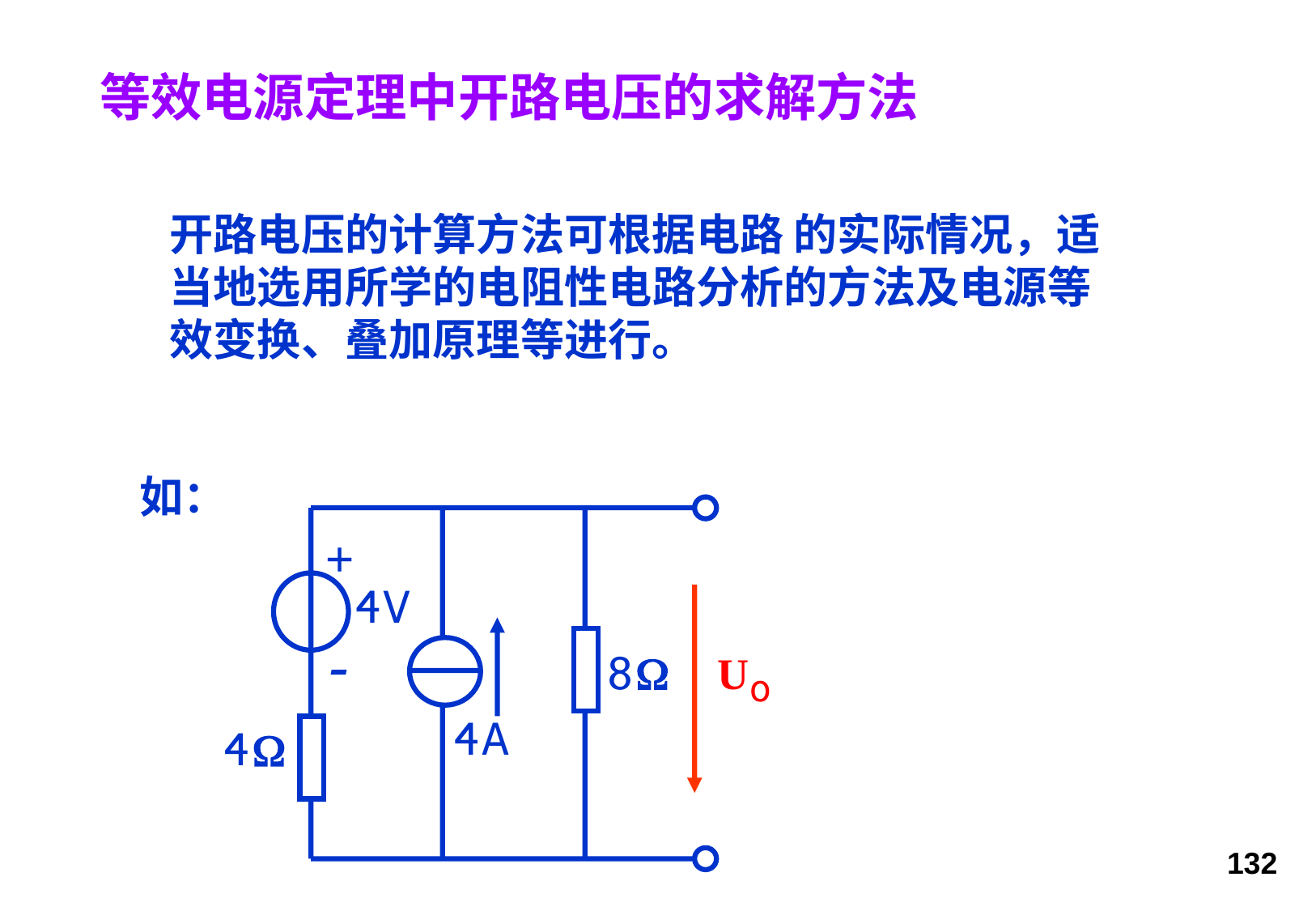

等效电源定理中开路电压的求解方法
开路电压的计算方法可根据电路 的实际情况，适当地选用所学的电阻性电路分析的方法及电源等效变换、叠加原理等进行。
如：

+

-
4V

8Ω
U
o
4A
4Ω